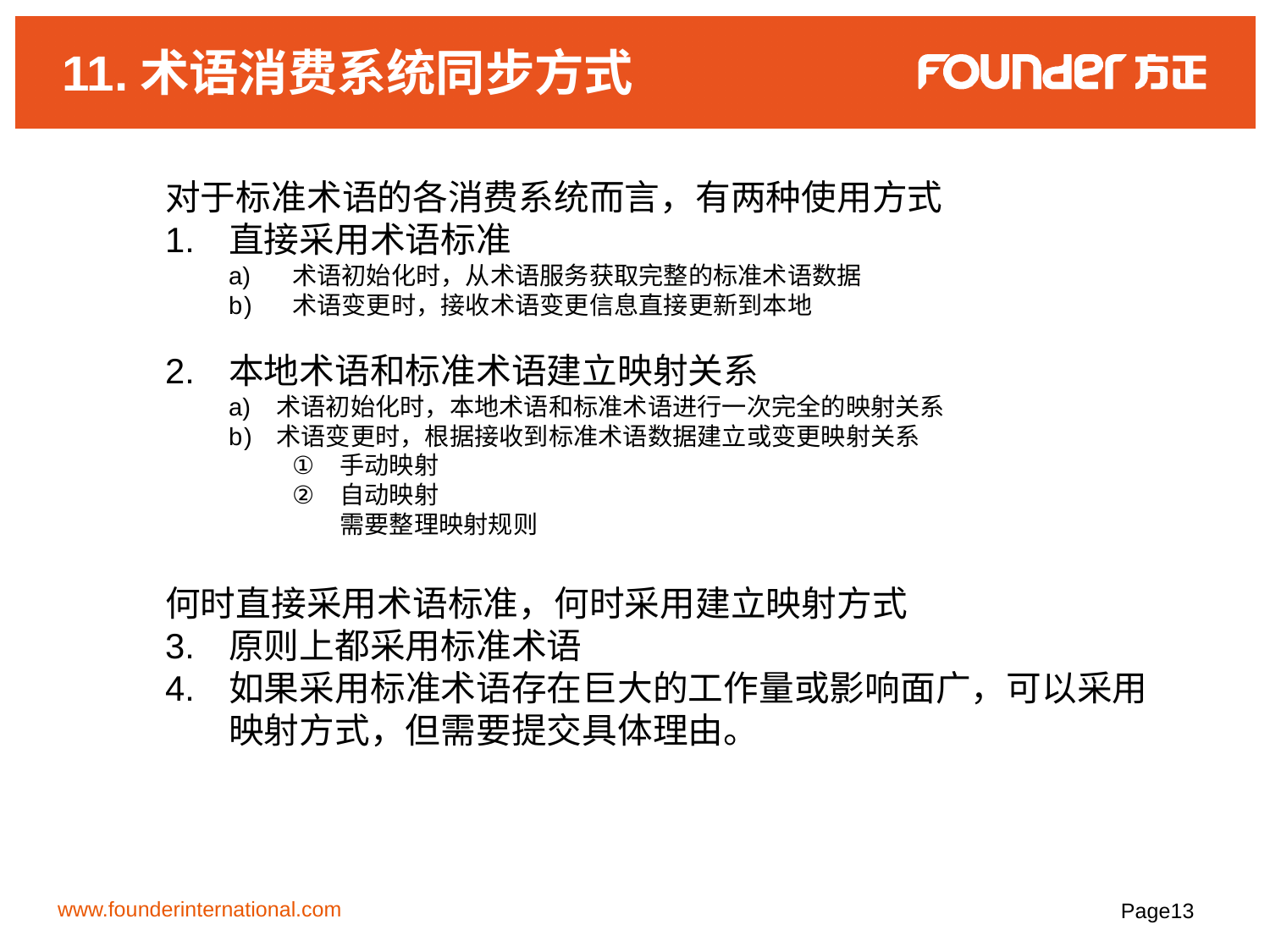

# 11.术语消费系统同步方式
对于标准术语的各消费系统而言，有两种使用方式
直接采用术语标准
术语初始化时，从术语服务获取完整的标准术语数据
术语变更时，接收术语变更信息直接更新到本地

本地术语和标准术语建立映射关系
术语初始化时，本地术语和标准术语进行一次完全的映射关系
术语变更时，根据接收到标准术语数据建立或变更映射关系
手动映射
自动映射
需要整理映射规则
何时直接采用术语标准，何时采用建立映射方式
原则上都采用标准术语
如果采用标准术语存在巨大的工作量或影响面广，可以采用映射方式，但需要提交具体理由。

www.founderinternational.com
Page13